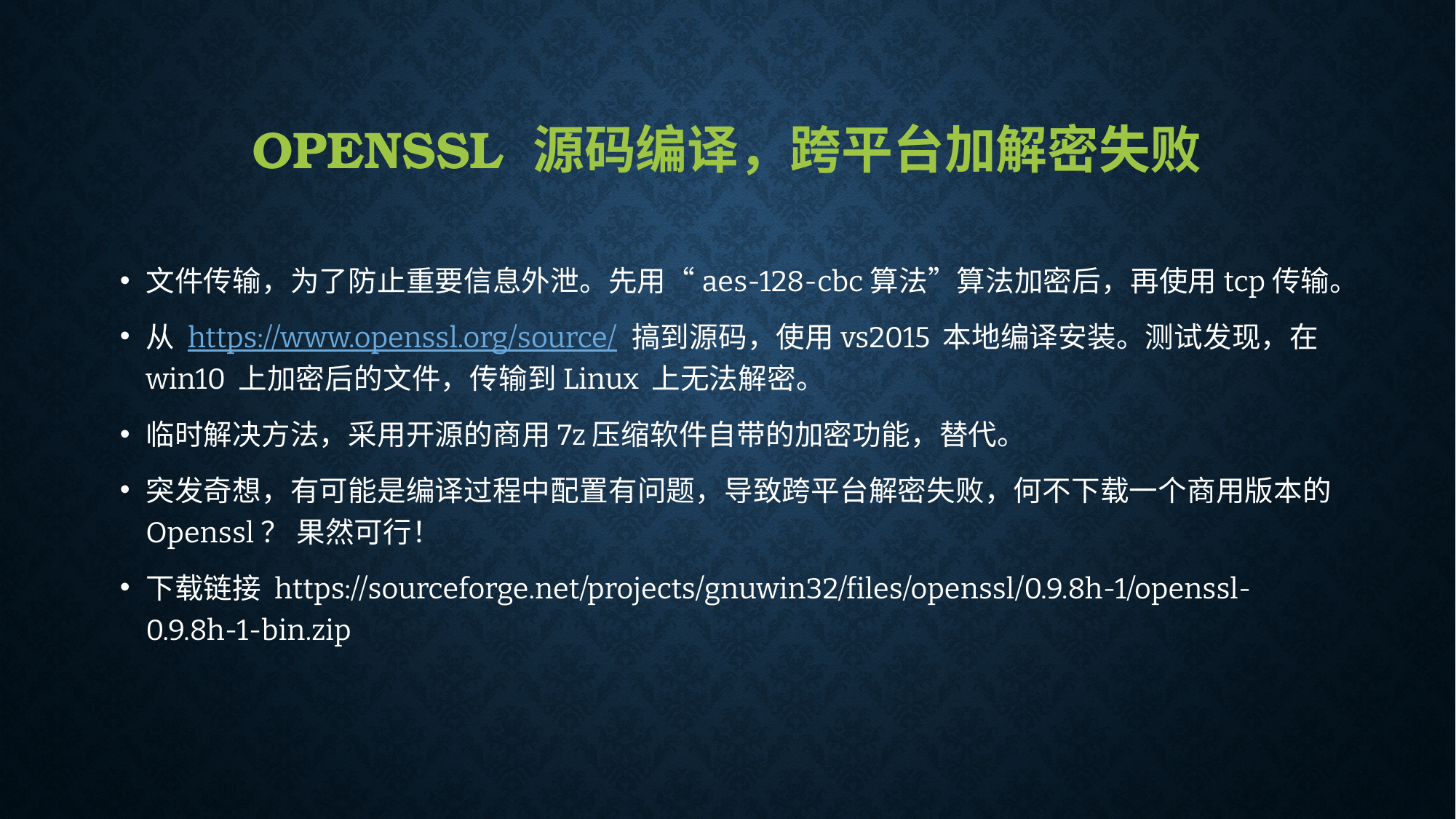

# Openssl 源码编译，跨平台加解密失败
文件传输，为了防止重要信息外泄。先用“aes-128-cbc算法”算法加密后，再使用tcp传输。
从 https://www.openssl.org/source/ 搞到源码，使用vs2015 本地编译安装。测试发现，在win10 上加密后的文件，传输到Linux 上无法解密。
临时解决方法，采用开源的商用7z压缩软件自带的加密功能，替代。
突发奇想，有可能是编译过程中配置有问题，导致跨平台解密失败，何不下载一个商用版本的 Openssl？ 果然可行！
下载链接 https://sourceforge.net/projects/gnuwin32/files/openssl/0.9.8h-1/openssl-0.9.8h-1-bin.zip